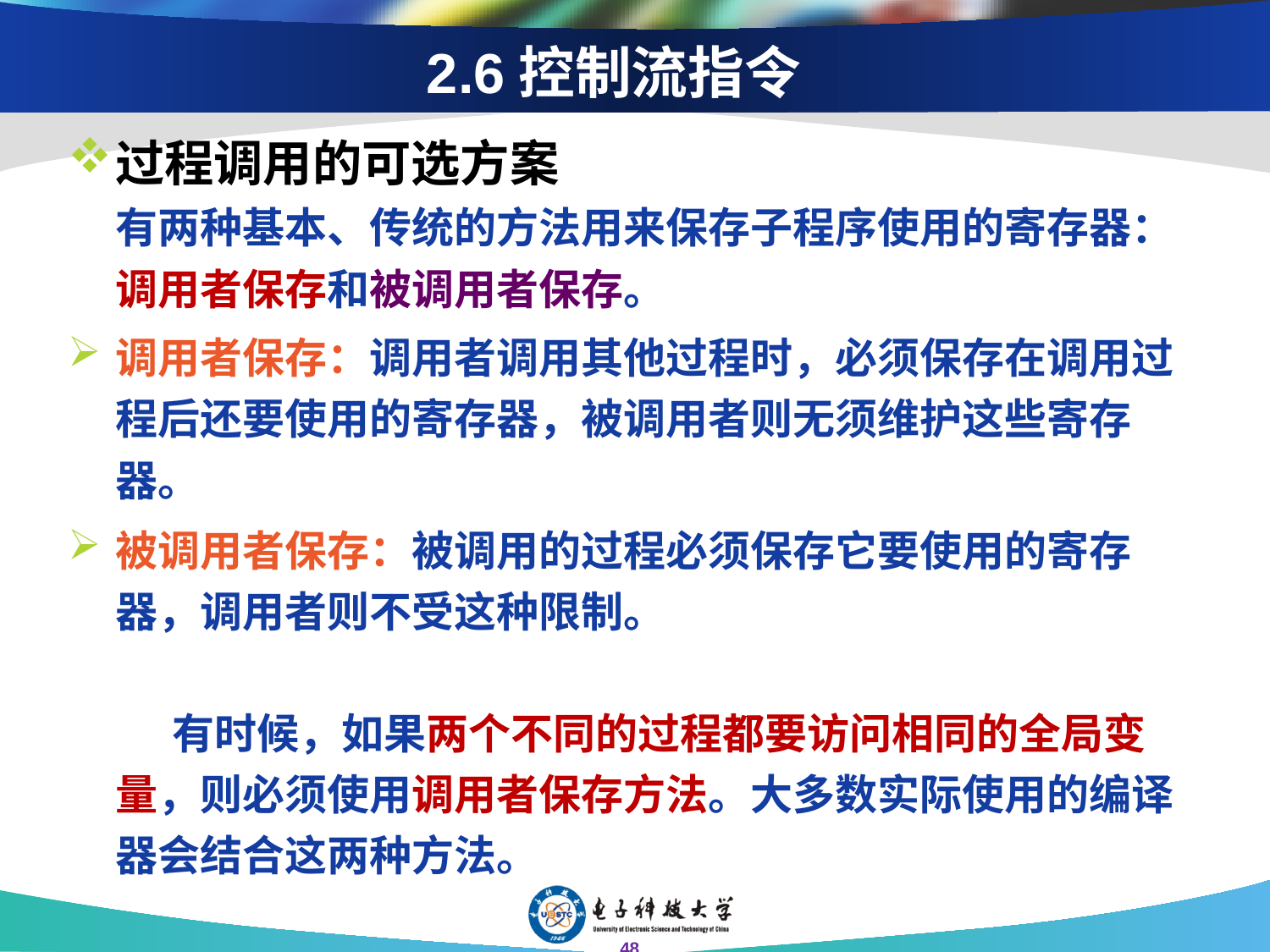

# 2.6控制流指令
过程调用的可选方案
有两种基本、传统的方法用来保存子程序使用的寄存器：调用者保存和被调用者保存。
调用者保存：调用者调用其他过程时，必须保存在调用过程后还要使用的寄存器，被调用者则无须维护这些寄存器。
被调用者保存：被调用的过程必须保存它要使用的寄存器，调用者则不受这种限制。
      有时候，如果两个不同的过程都要访问相同的全局变量，则必须使用调用者保存方法。大多数实际使用的编译器会结合这两种方法。
48